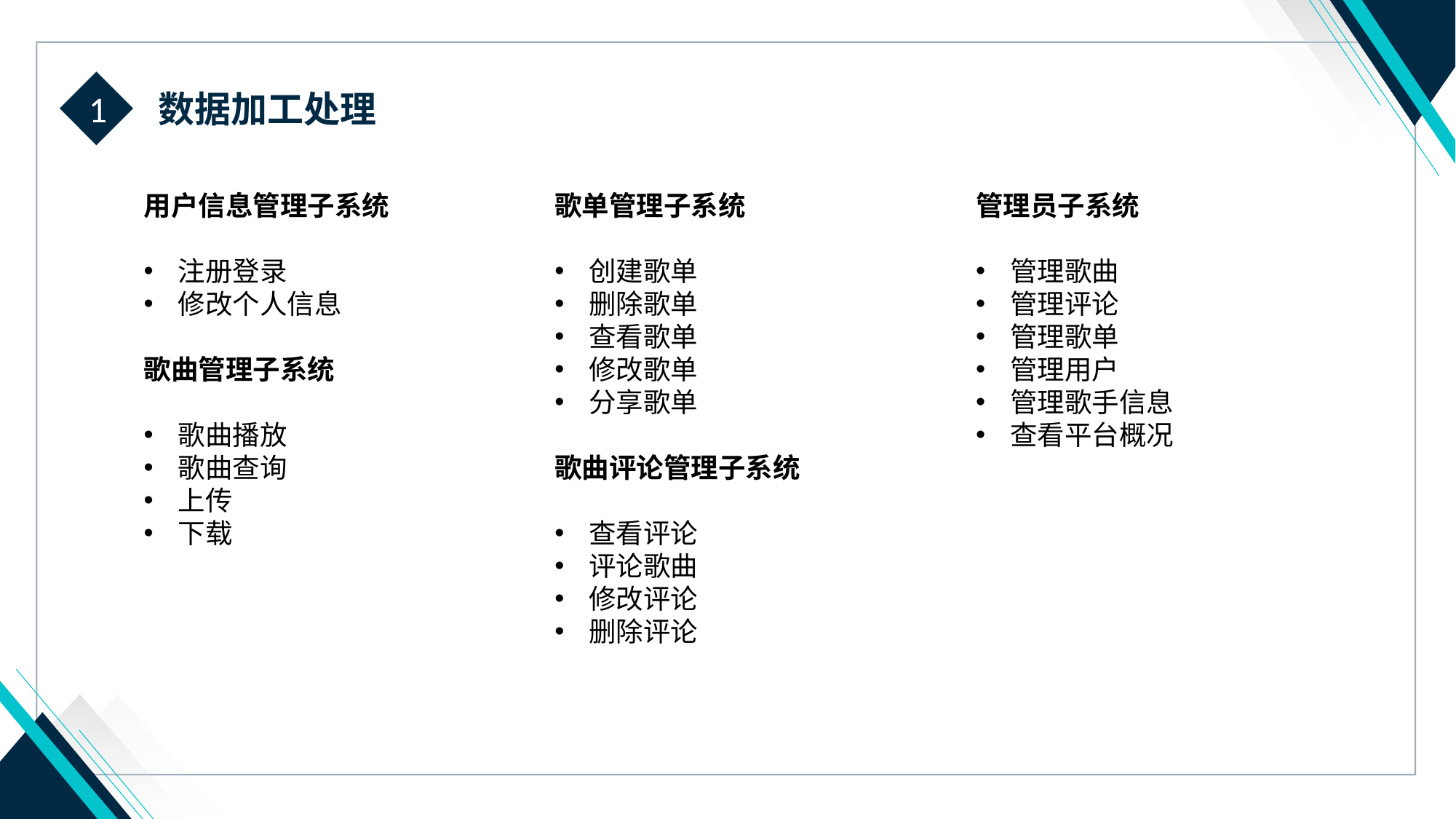

1
数据加工处理
用户信息管理子系统

注册登录
修改个人信息

歌曲管理子系统

歌曲播放
歌曲查询
上传
下载

歌单管理子系统

创建歌单
删除歌单
查看歌单
修改歌单
分享歌单

歌曲评论管理子系统

查看评论
评论歌曲
修改评论
删除评论

管理员子系统

管理歌曲
管理评论
管理歌单
管理用户
管理歌手信息
查看平台概况